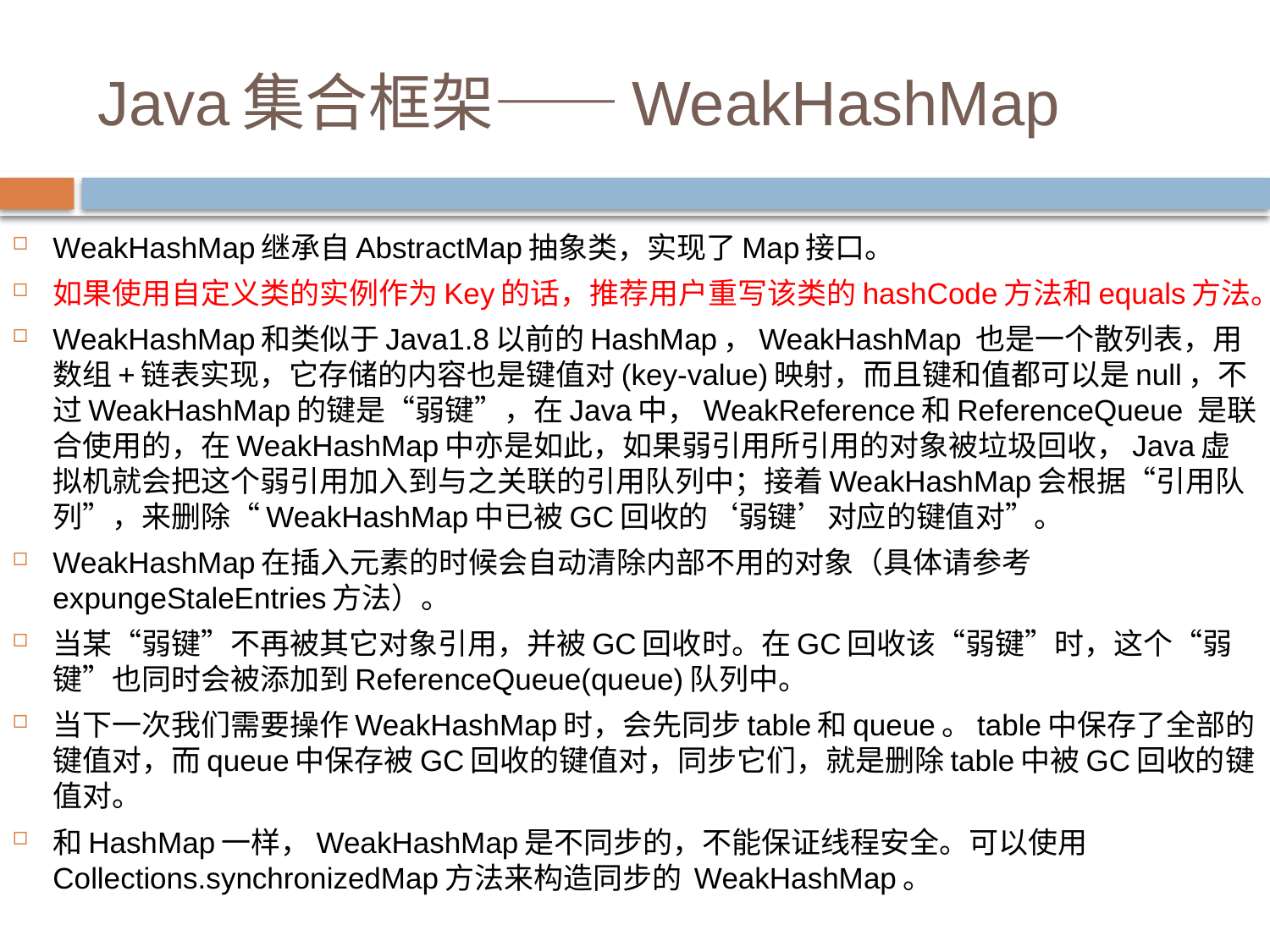

# Java集合框架——WeakHashMap
WeakHashMap继承自AbstractMap抽象类，实现了Map接口。
如果使用自定义类的实例作为Key的话，推荐用户重写该类的hashCode方法和equals方法。
WeakHashMap和类似于Java1.8以前的HashMap，WeakHashMap 也是一个散列表，用数组+链表实现，它存储的内容也是键值对(key-value)映射，而且键和值都可以是null，不过WeakHashMap的键是“弱键”，在Java中，WeakReference和ReferenceQueue 是联合使用的，在WeakHashMap中亦是如此，如果弱引用所引用的对象被垃圾回收，Java虚拟机就会把这个弱引用加入到与之关联的引用队列中；接着WeakHashMap会根据“引用队列”，来删除“WeakHashMap中已被GC回收的‘弱键’对应的键值对”。
WeakHashMap在插入元素的时候会自动清除内部不用的对象（具体请参考expungeStaleEntries方法）。
当某“弱键”不再被其它对象引用，并被GC回收时。在GC回收该“弱键”时，这个“弱键”也同时会被添加到ReferenceQueue(queue)队列中。
当下一次我们需要操作WeakHashMap时，会先同步table和queue。table中保存了全部的键值对，而queue中保存被GC回收的键值对，同步它们，就是删除table中被GC回收的键值对。
和HashMap一样，WeakHashMap是不同步的，不能保证线程安全。可以使用 Collections.synchronizedMap方法来构造同步的 WeakHashMap。